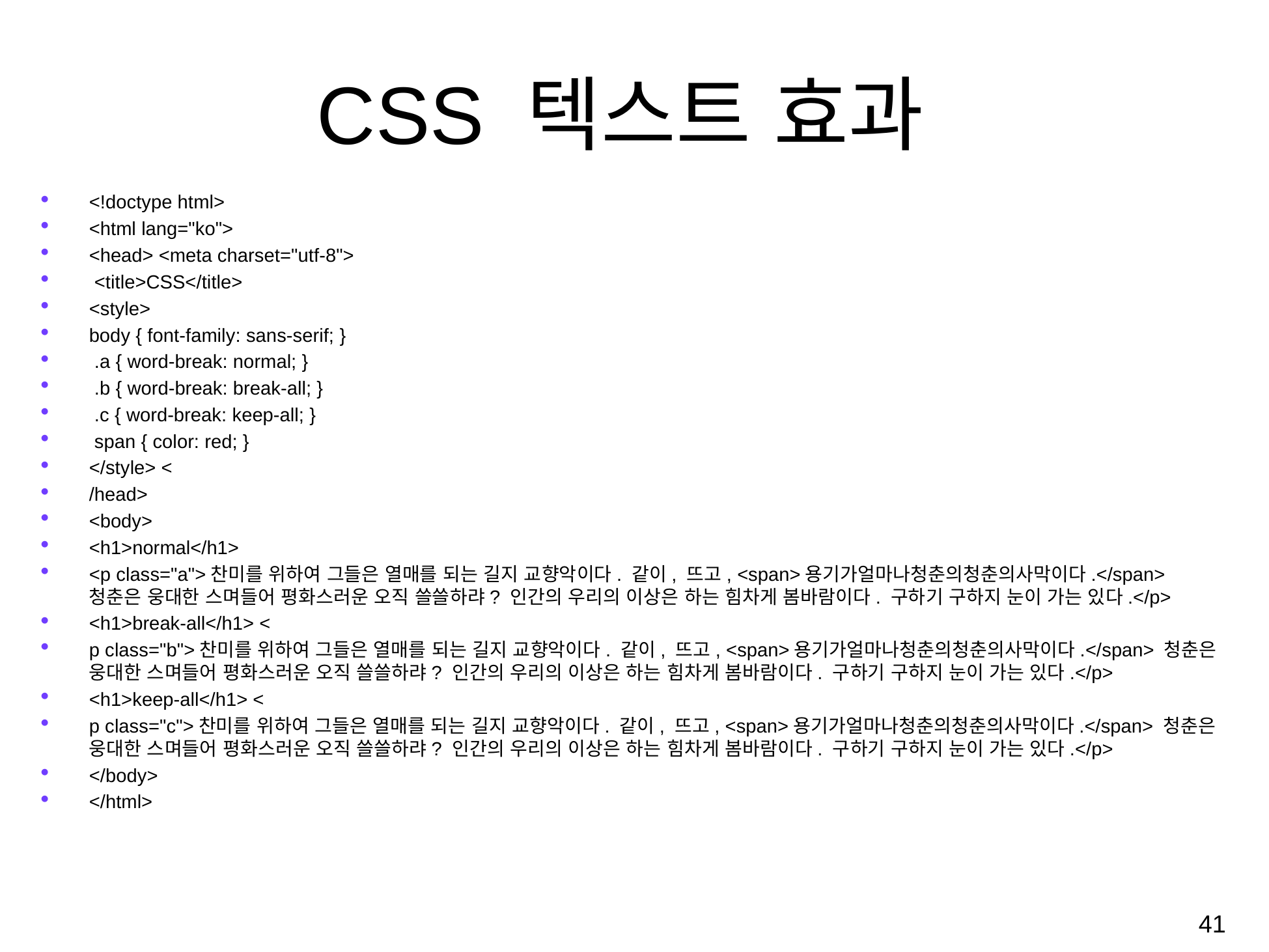

# CSS 텍스트 효과
<!doctype html>
<html lang="ko">
<head> <meta charset="utf-8">
 <title>CSS</title>
<style>
body { font-family: sans-serif; }
 .a { word-break: normal; }
 .b { word-break: break-all; }
 .c { word-break: keep-all; }
 span { color: red; }
</style> <
/head>
<body>
<h1>normal</h1>
<p class="a">찬미를 위하여 그들은 열매를 되는 길지 교향악이다. 같이, 뜨고, <span>용기가얼마나청춘의청춘의사막이다.</span> 청춘은 웅대한 스며들어 평화스러운 오직 쓸쓸하랴? 인간의 우리의 이상은 하는 힘차게 봄바람이다. 구하기 구하지 눈이 가는 있다.</p>
<h1>break-all</h1> <
p class="b">찬미를 위하여 그들은 열매를 되는 길지 교향악이다. 같이, 뜨고, <span>용기가얼마나청춘의청춘의사막이다.</span> 청춘은 웅대한 스며들어 평화스러운 오직 쓸쓸하랴? 인간의 우리의 이상은 하는 힘차게 봄바람이다. 구하기 구하지 눈이 가는 있다.</p>
<h1>keep-all</h1> <
p class="c">찬미를 위하여 그들은 열매를 되는 길지 교향악이다. 같이, 뜨고, <span>용기가얼마나청춘의청춘의사막이다.</span> 청춘은 웅대한 스며들어 평화스러운 오직 쓸쓸하랴? 인간의 우리의 이상은 하는 힘차게 봄바람이다. 구하기 구하지 눈이 가는 있다.</p>
</body>
</html>
41